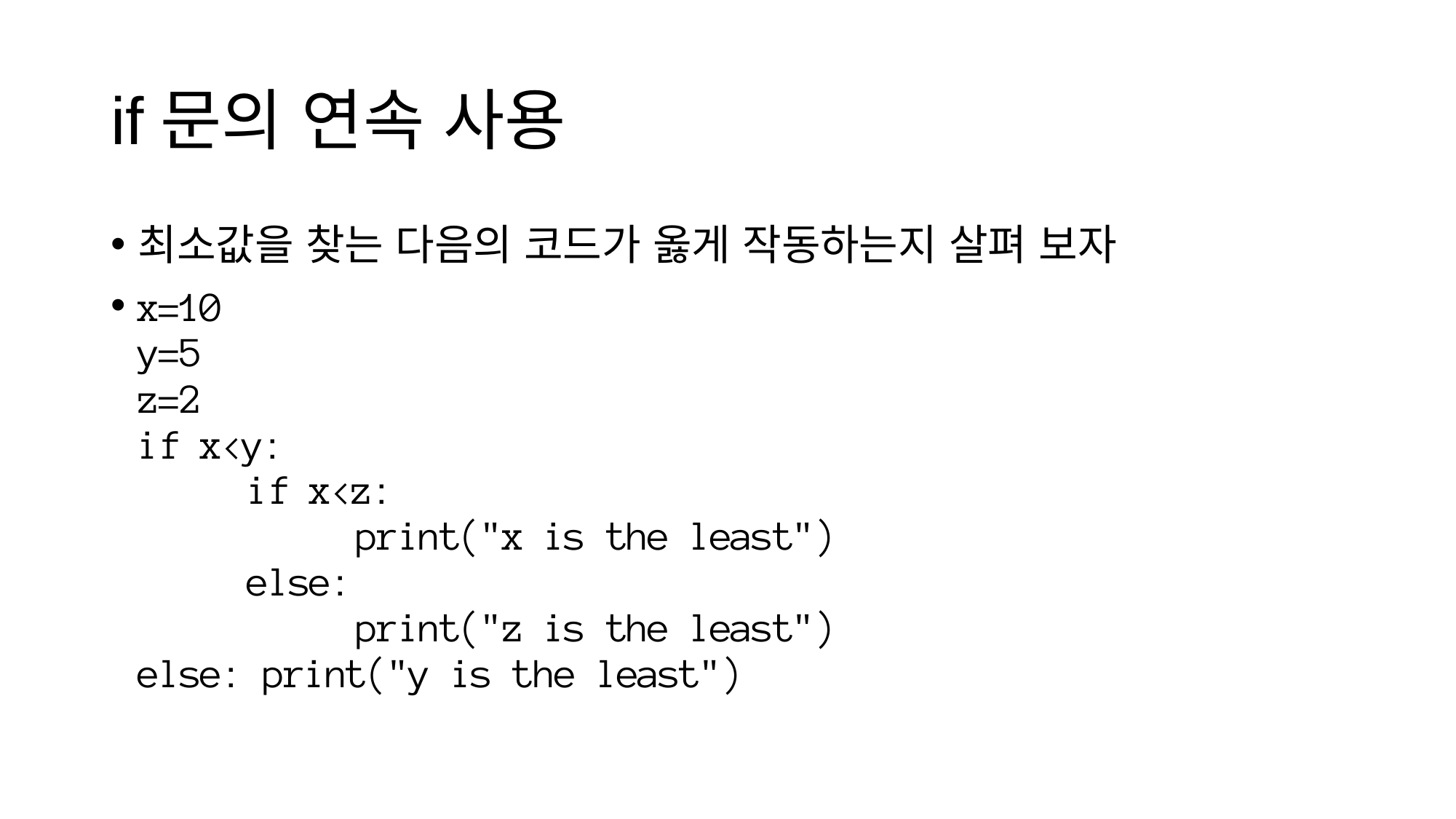

# if문의 연속 사용
최소값을 찾는 다음의 코드가 옳게 작동하는지 살펴 보자
x=10
y=5
z=2
if x<y:
	if x<z:
		print("x is the least")
	else:
		print("z is the least")
else: print("y is the least")